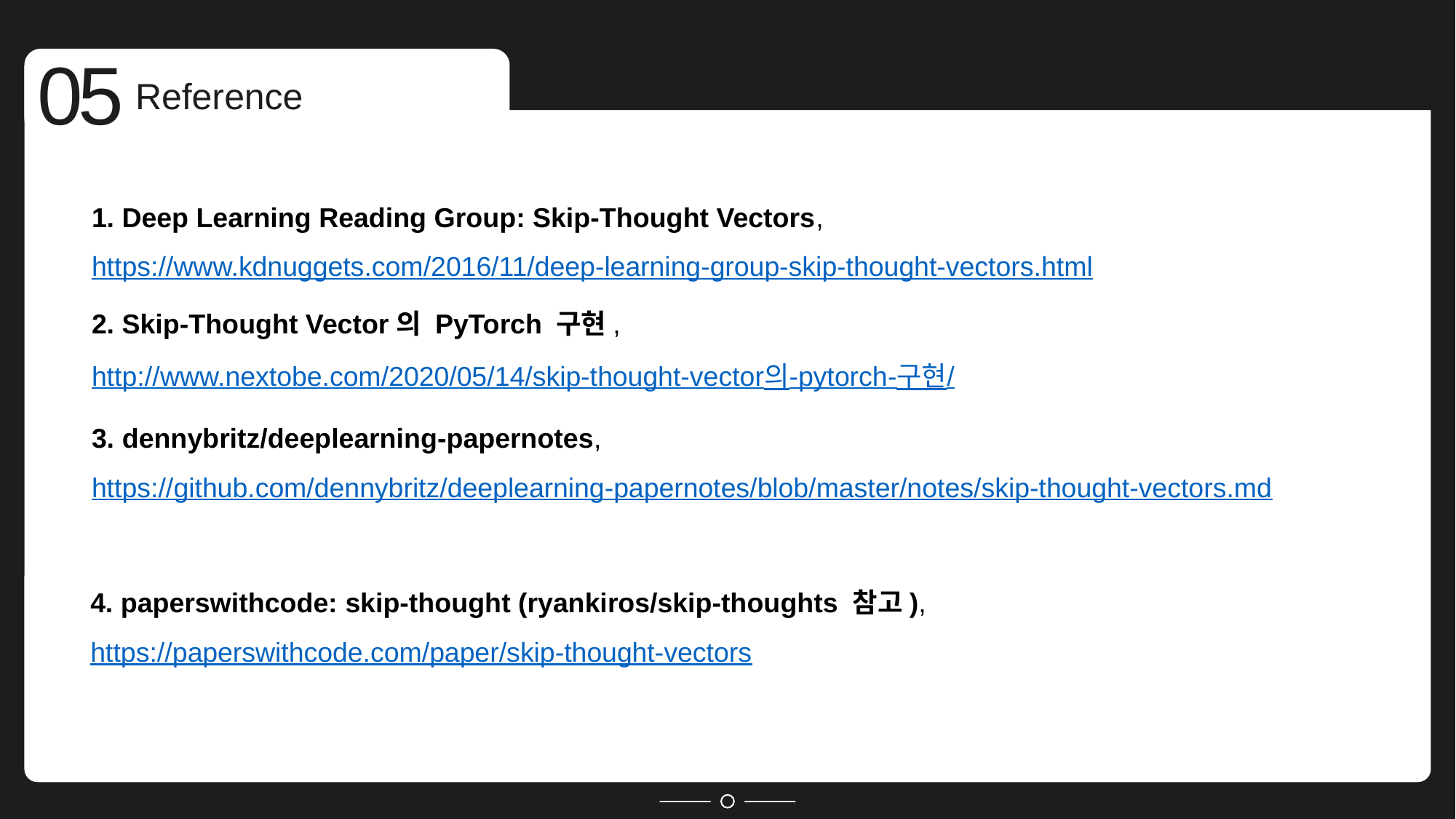

05
Reference
1. Deep Learning Reading Group: Skip-Thought Vectors,
https://www.kdnuggets.com/2016/11/deep-learning-group-skip-thought-vectors.html
2. Skip-Thought Vector의 PyTorch 구현,
http://www.nextobe.com/2020/05/14/skip-thought-vector의-pytorch-구현/
3. dennybritz/deeplearning-papernotes,
https://github.com/dennybritz/deeplearning-papernotes/blob/master/notes/skip-thought-vectors.md
4. paperswithcode: skip-thought (ryankiros/skip-thoughts 참고),
https://paperswithcode.com/paper/skip-thought-vectors